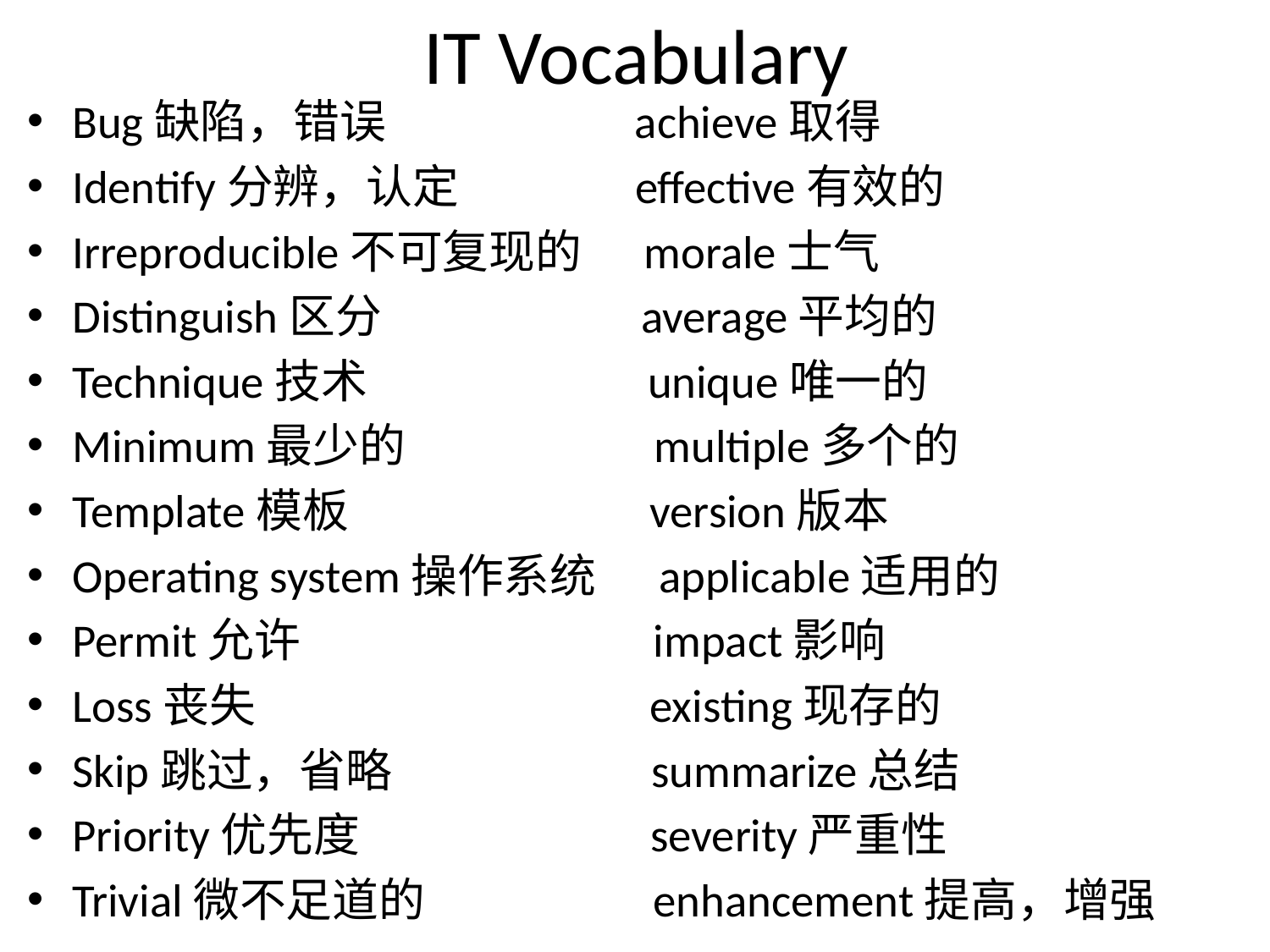

# IT Vocabulary
Bug缺陷，错误                       achieve取得
Identify分辨，认定                effective有效的
Irreproducible不可复现的     morale士气
Distinguish区分                        average平均的
Technique技术                          unique唯一的
Minimum最少的                       multiple多个的
Template模板                            version版本
Operating system操作系统     applicable适用的
Permit允许                                 impact影响
Loss丧失                                     existing现存的
Skip跳过，省略                        summarize总结
Priority优先度                           severity严重性
Trivial微不足道的                     enhancement提高，增强